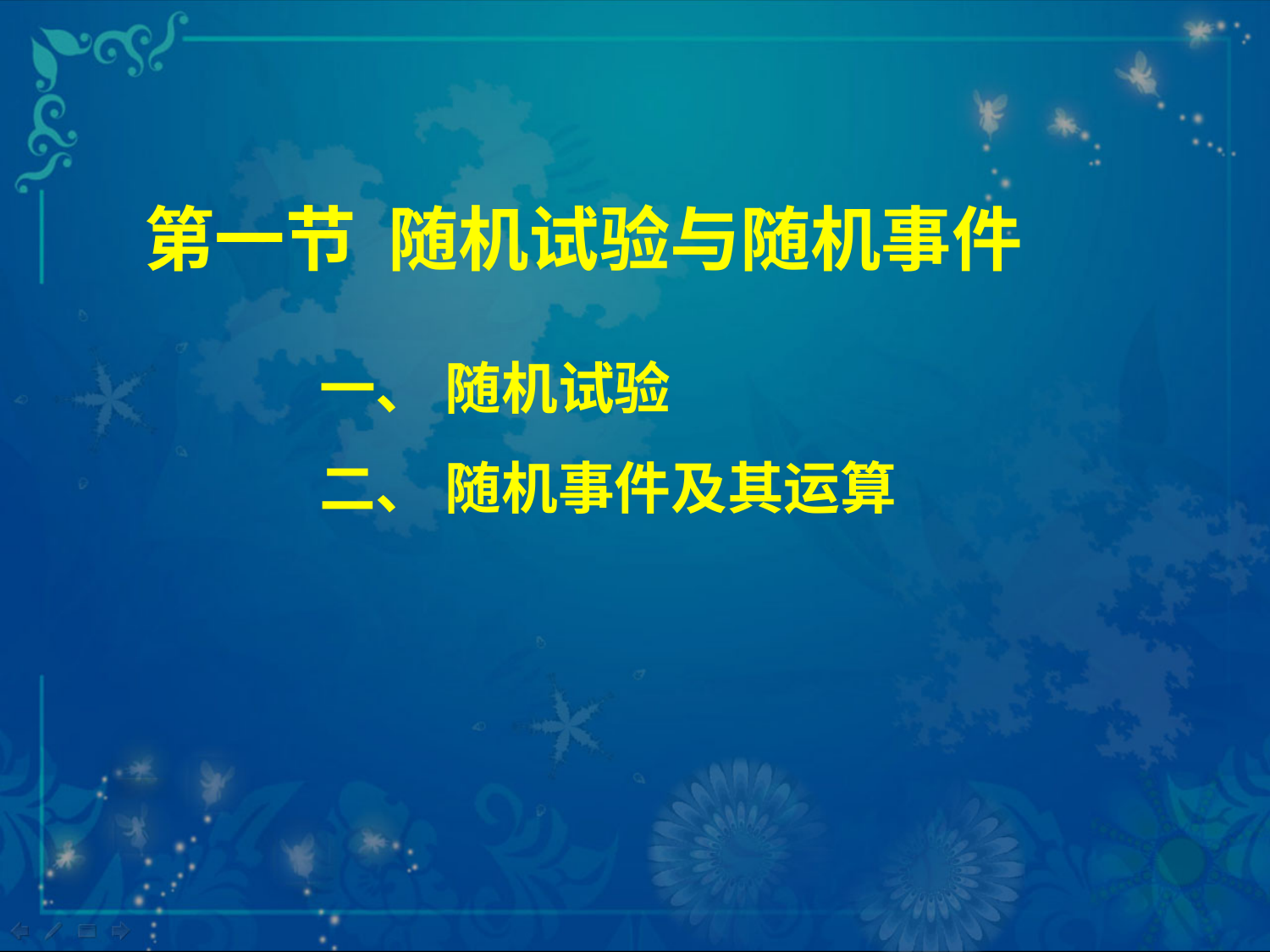

# 第一节  随机试验与随机事件
一、 随机试验
二、 随机事件及其运算